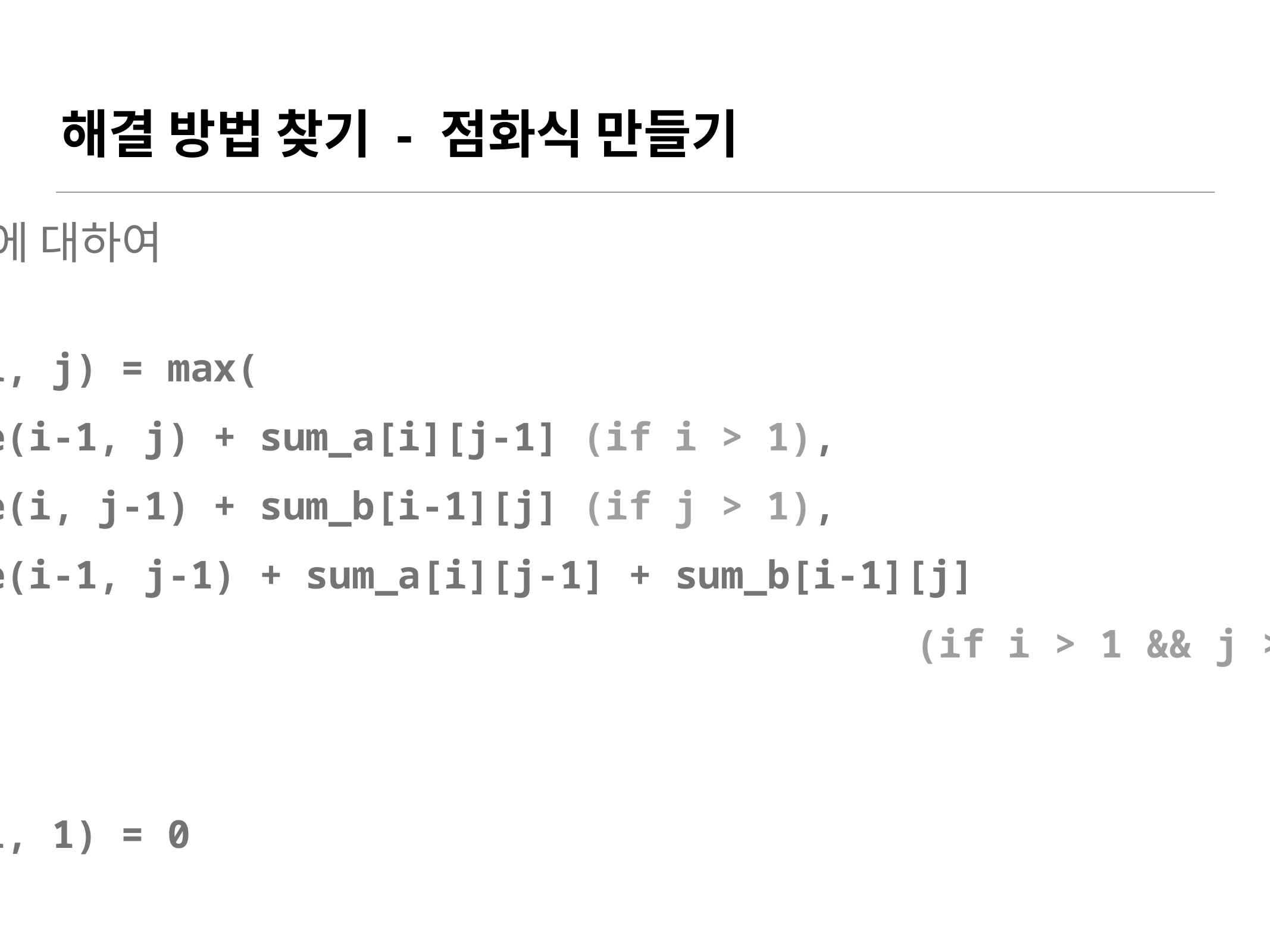

# 해결 방법 찾기 - 점화식 만들기
i열 j행에 대하여
solve(i, j) = max(
  solve(i-1, j) + sum_a[i][j-1] (if i > 1),
  solve(i, j-1) + sum_b[i-1][j] (if j > 1),
  solve(i-1, j-1) + sum_a[i][j-1] + sum_b[i-1][j]
												(if i > 1 && j > 1)
)
solve(1, 1) = 0